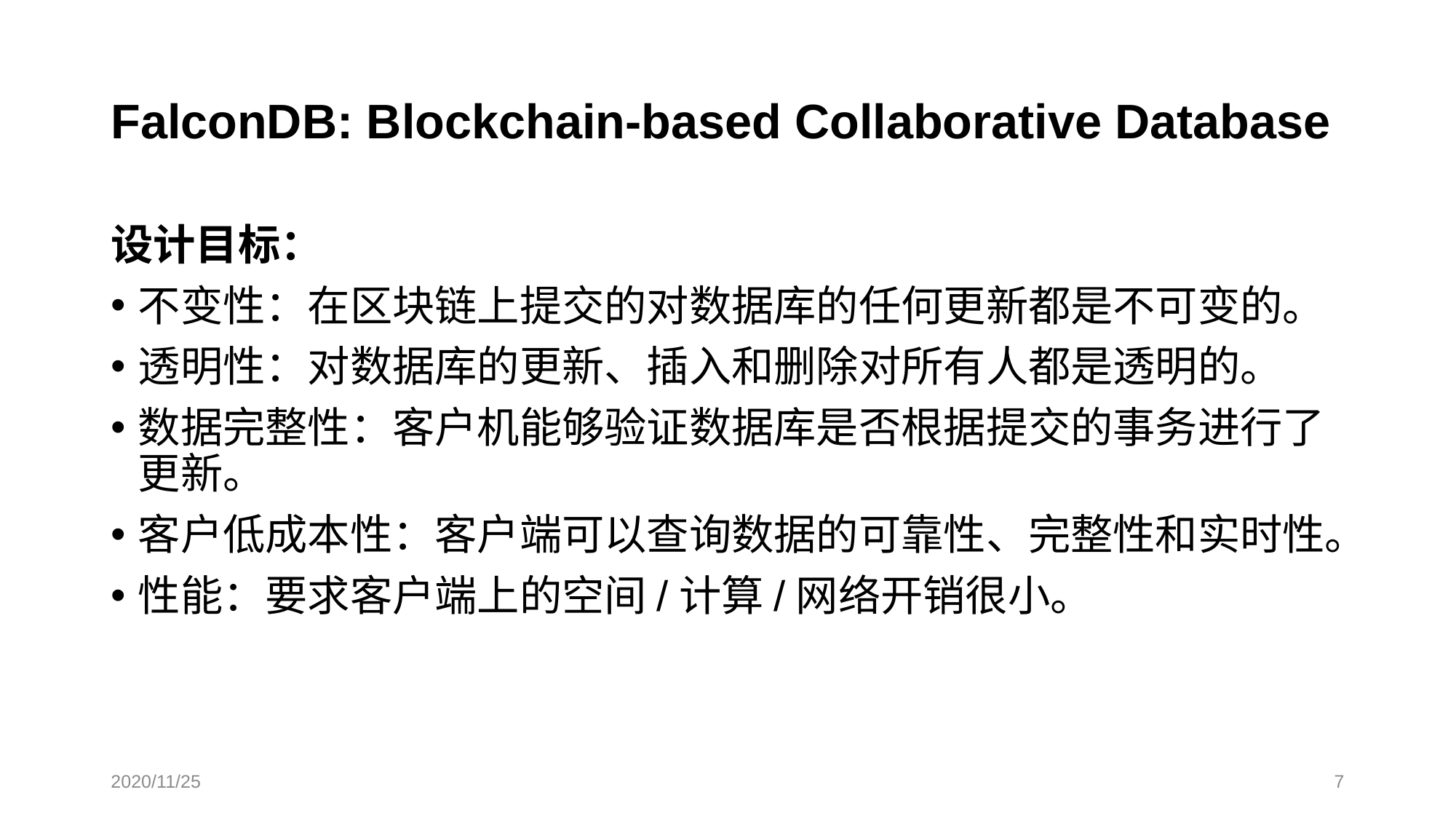

# FalconDB: Blockchain-based Collaborative Database
设计目标：
不变性：在区块链上提交的对数据库的任何更新都是不可变的。
透明性：对数据库的更新、插入和删除对所有人都是透明的。
数据完整性：客户机能够验证数据库是否根据提交的事务进行了更新。
客户低成本性：客户端可以查询数据的可靠性、完整性和实时性。
性能：要求客户端上的空间/计算/网络开销很小。
2020/11/25
7